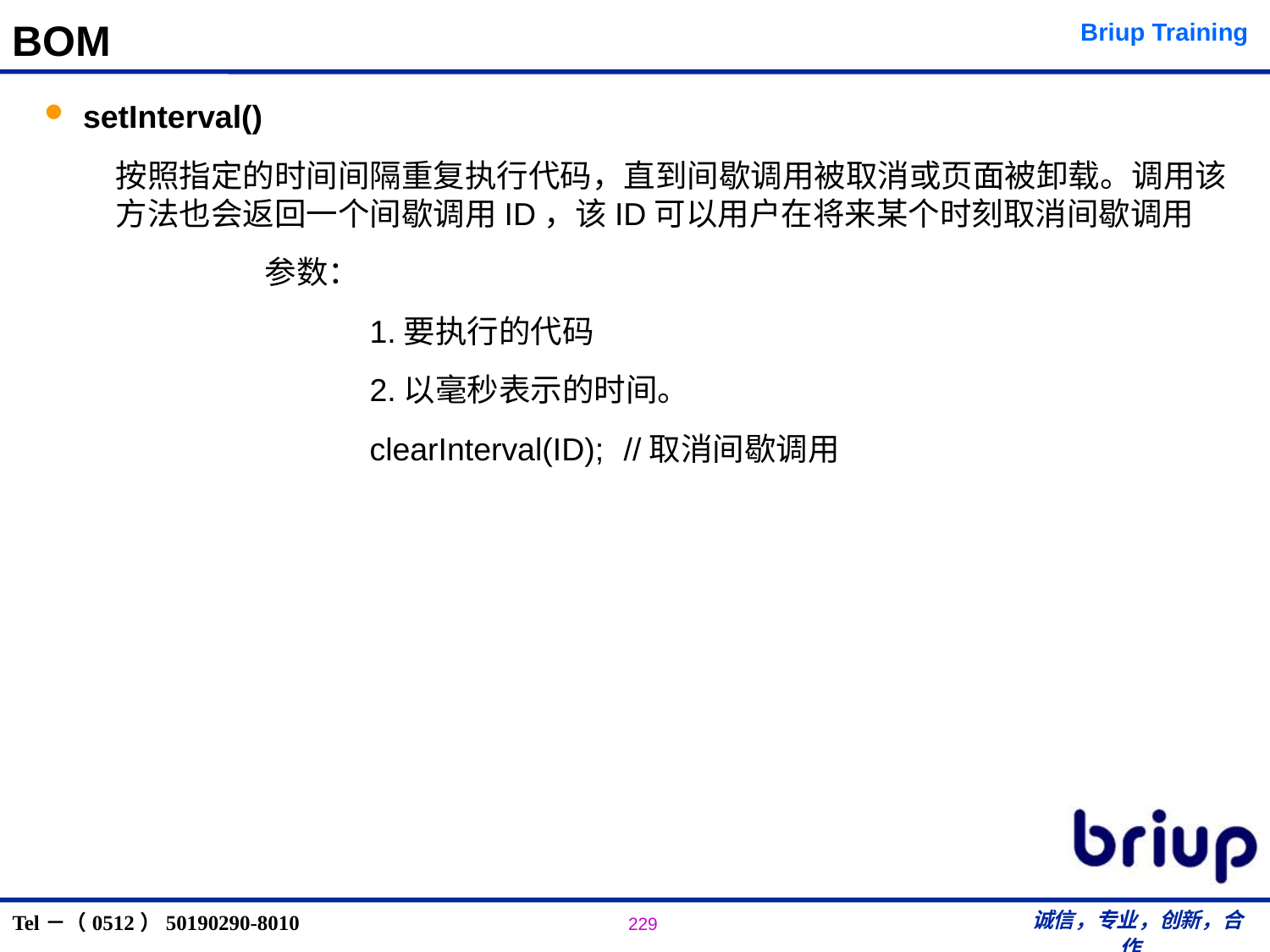

# BOM

setInterval()
按照指定的时间间隔重复执行代码，直到间歇调用被取消或页面被卸载。调用该方法也会返回一个间歇调用ID，该ID可以用户在将来某个时刻取消间歇调用
	  参数：
	  	1.要执行的代码
		2.以毫秒表示的时间。
	  	clearInterval(ID);  	//取消间歇调用